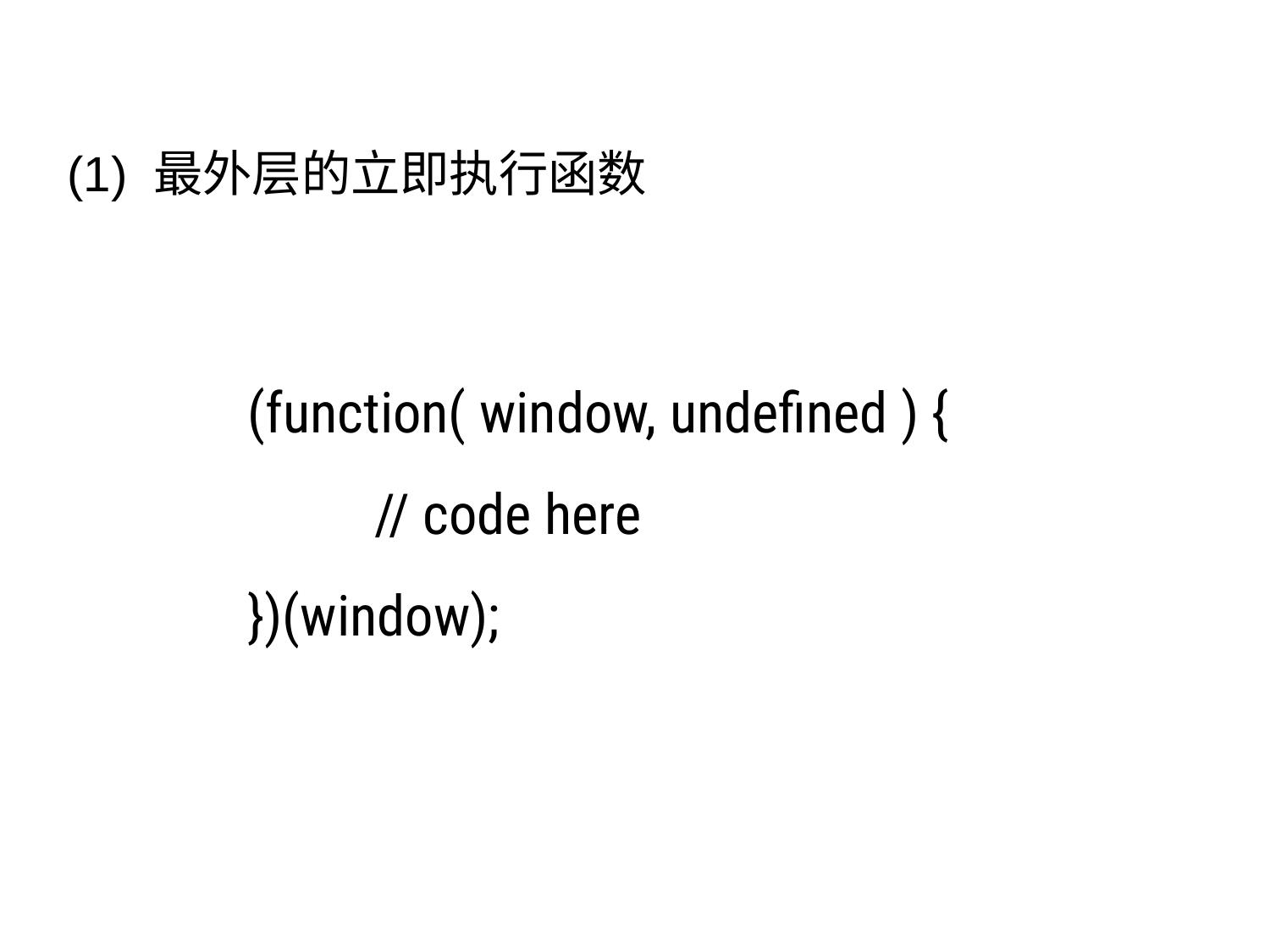

(1) 最外层的立即执行函数
(function( window, undefined ) {
	// code here
})(window);